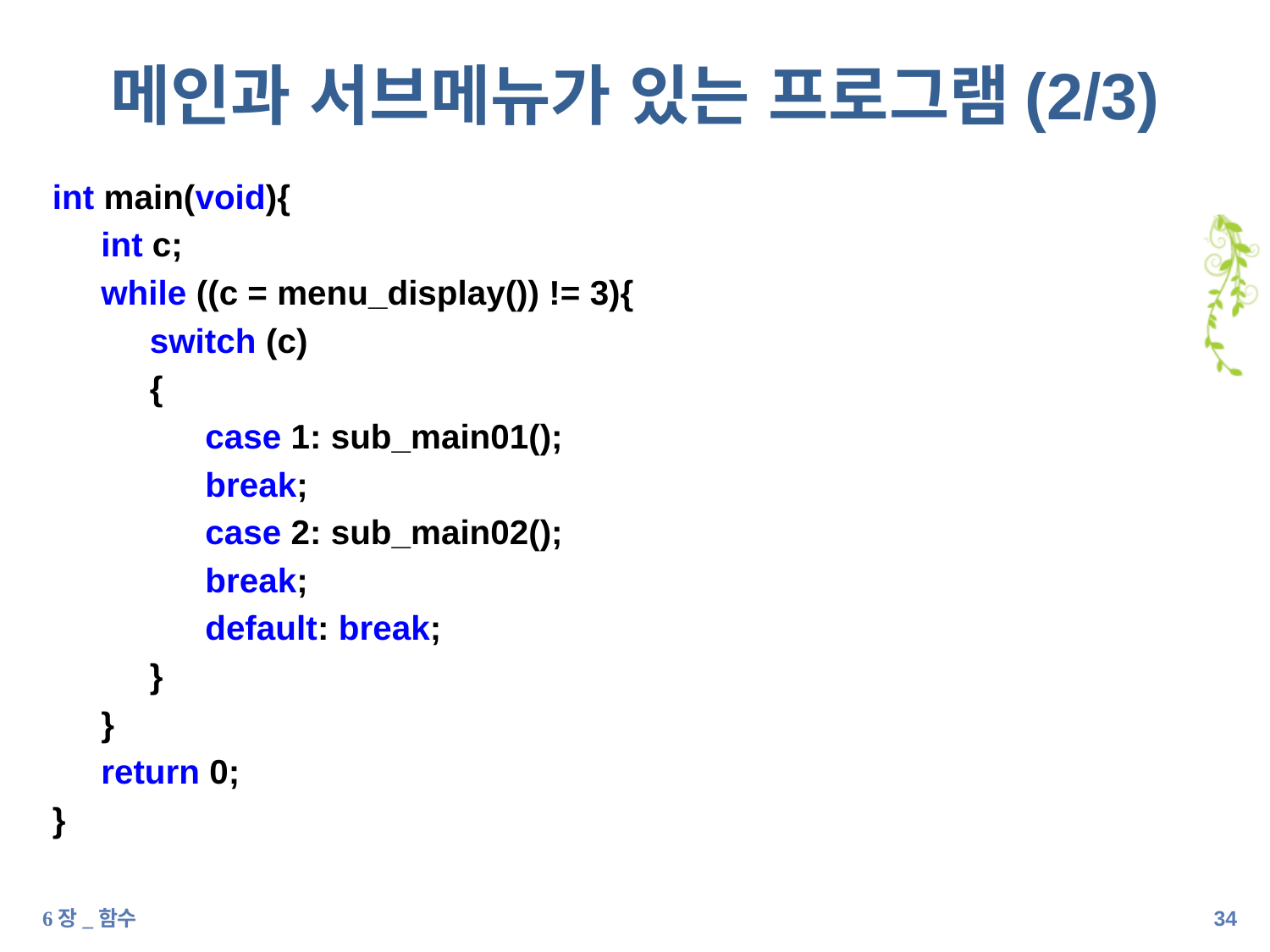

# 메인과 서브메뉴가 있는 프로그램(2/3)
int main(void){
int c;
while ((c = menu_display()) != 3){
switch (c)
{
case 1: sub_main01();
	break;
case 2: sub_main02();
	break;
default: break;
}
}
return 0;
}
6장_함수
34